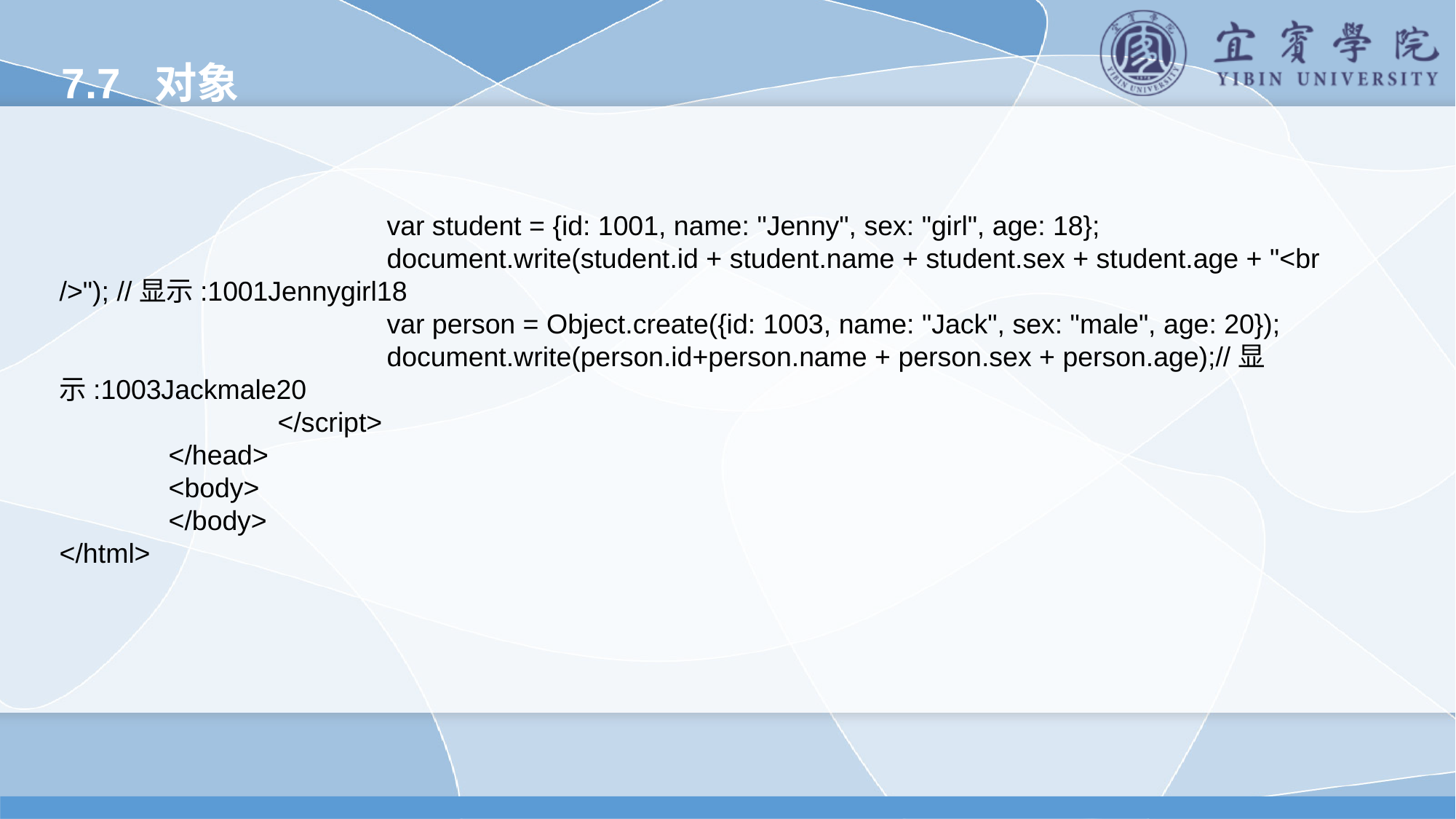

7.7  对象
			var student = {id: 1001, name: "Jenny", sex: "girl", age: 18};
			document.write(student.id + student.name + student.sex + student.age + "<br />"); //显示:1001Jennygirl18
			var person = Object.create({id: 1003, name: "Jack", sex: "male", age: 20});
			document.write(person.id+person.name + person.sex + person.age);//显示:1003Jackmale20
		</script>
	</head>
	<body>
	</body>
</html>